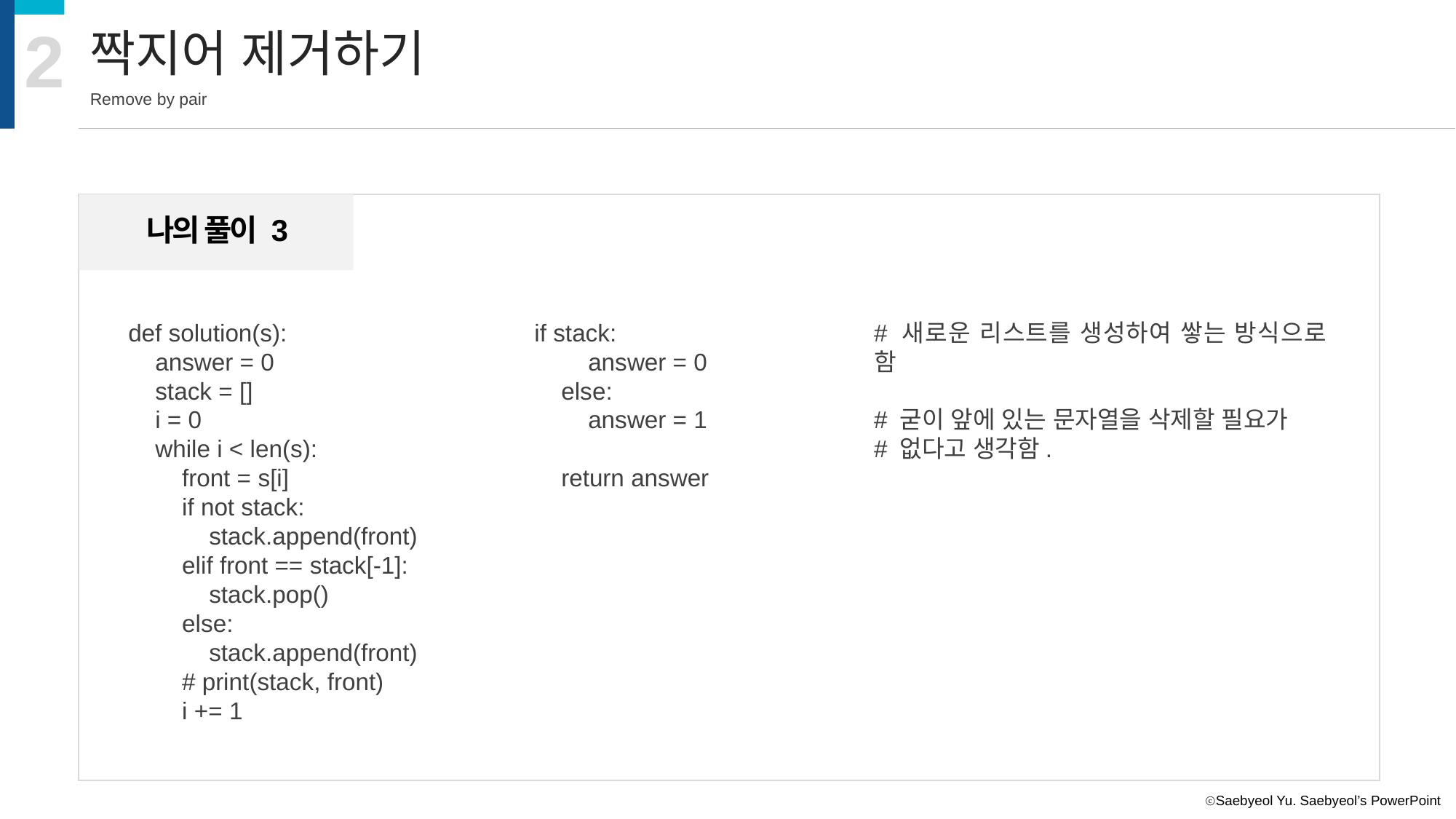

2
짝지어 제거하기
Remove by pair

나의 풀이 3
def solution(s):
    answer = 0
    stack = []
    i = 0
    while i < len(s):
        front = s[i]
        if not stack:
            stack.append(front)
        elif front == stack[-1]:
            stack.pop()
        else:
            stack.append(front)
        # print(stack, front)
        i += 1
if stack:
        answer = 0
    else:
        answer = 1

    return answer
# 새로운 리스트를 생성하여 쌓는 방식으로 함

# 굳이 앞에 있는 문자열을 삭제할 필요가
# 없다고 생각함.